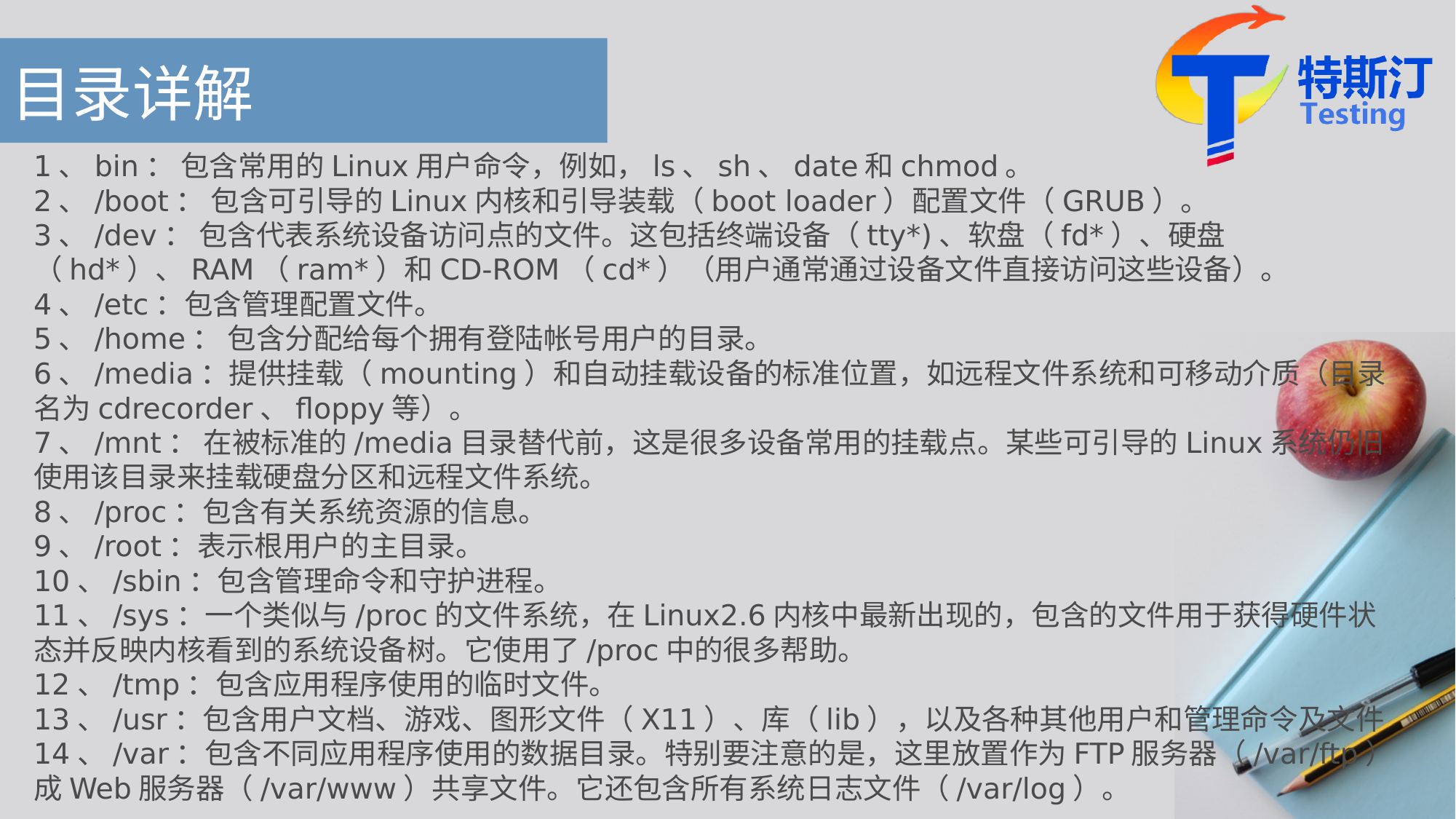

# 目录详解
1、bin： 包含常用的Linux用户命令，例如，ls、sh、date和chmod。
2、/boot： 包含可引导的Linux内核和引导装载（boot loader）配置文件（GRUB）。
3、/dev： 包含代表系统设备访问点的文件。这包括终端设备（tty*)、软盘（fd*）、硬盘（hd*）、RAM（ram*）和CD-ROM（cd*）（用户通常通过设备文件直接访问这些设备）。
4、/etc：包含管理配置文件。
5、/home： 包含分配给每个拥有登陆帐号用户的目录。
6、/media：提供挂载（mounting）和自动挂载设备的标准位置，如远程文件系统和可移动介质（目录名为cdrecorder、floppy等）。
7、/mnt： 在被标准的/media目录替代前，这是很多设备常用的挂载点。某些可引导的Linux系统仍旧使用该目录来挂载硬盘分区和远程文件系统。
8、/proc：包含有关系统资源的信息。
9、/root：表示根用户的主目录。
10、/sbin：包含管理命令和守护进程。
11、/sys：一个类似与/proc的文件系统，在Linux2.6内核中最新出现的，包含的文件用于获得硬件状态并反映内核看到的系统设备树。它使用了/proc中的很多帮助。
12、/tmp：包含应用程序使用的临时文件。
13、/usr：包含用户文档、游戏、图形文件（X11）、库（lib），以及各种其他用户和管理命令及文件
14、/var：包含不同应用程序使用的数据目录。特别要注意的是，这里放置作为FTP服务器（/var/ftp）成Web服务器（/var/www）共享文件。它还包含所有系统日志文件（/var/log）。